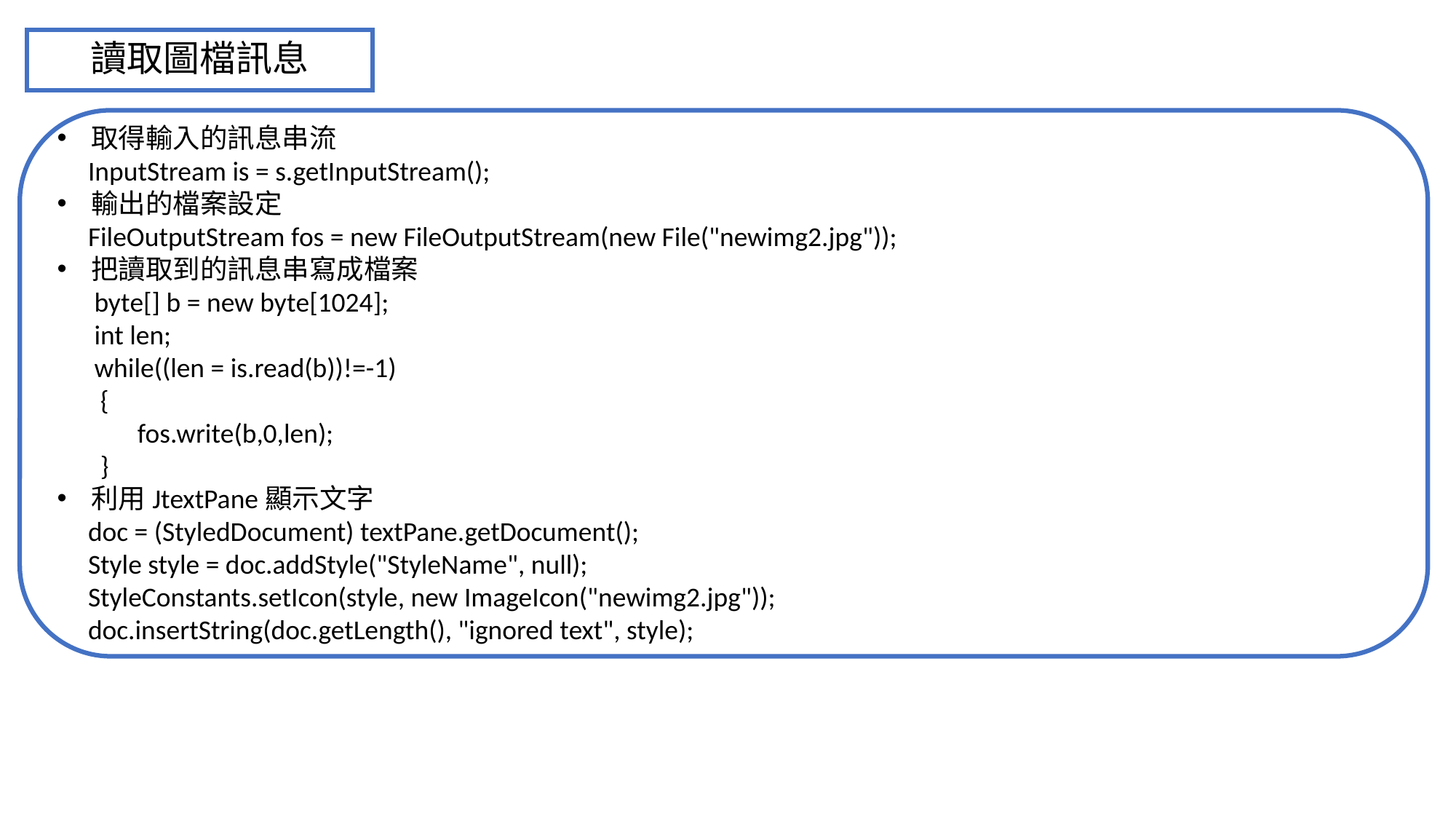

# 讀取圖檔訊息
取得輸入的訊息串流
     InputStream is = s.getInputStream();
輸出的檔案設定
     FileOutputStream fos = new FileOutputStream(new File("newimg2.jpg"));
把讀取到的訊息串寫成檔案
      byte[] b = new byte[1024];
      int len;
      while((len = is.read(b))!=-1)
       {
             fos.write(b,0,len);
       }
利用JtextPane顯示文字
     doc = (StyledDocument) textPane.getDocument();
     Style style = doc.addStyle("StyleName", null);
     StyleConstants.setIcon(style, new ImageIcon("newimg2.jpg"));
     doc.insertString(doc.getLength(), "ignored text", style);